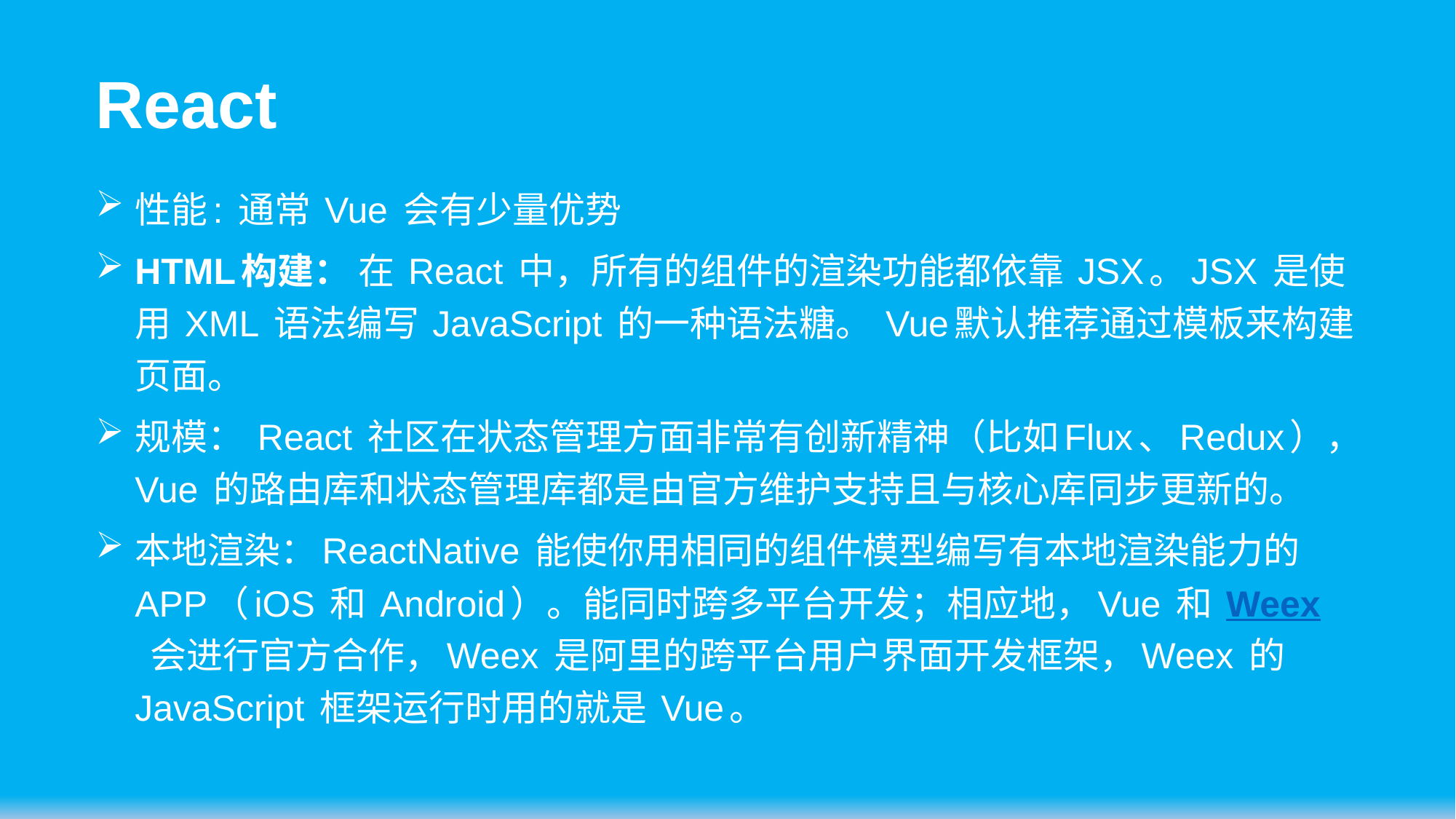

# React
性能: 通常 Vue 会有少量优势
HTML构建： 在 React 中，所有的组件的渲染功能都依靠 JSX。JSX 是使用 XML 语法编写 JavaScript 的一种语法糖。 Vue默认推荐通过模板来构建页面。
规模： React 社区在状态管理方面非常有创新精神（比如Flux、Redux）， Vue 的路由库和状态管理库都是由官方维护支持且与核心库同步更新的。
本地渲染：ReactNative 能使你用相同的组件模型编写有本地渲染能力的 APP（iOS 和 Android）。能同时跨多平台开发；相应地，Vue 和 Weex 会进行官方合作，Weex 是阿里的跨平台用户界面开发框架，Weex 的 JavaScript 框架运行时用的就是 Vue。